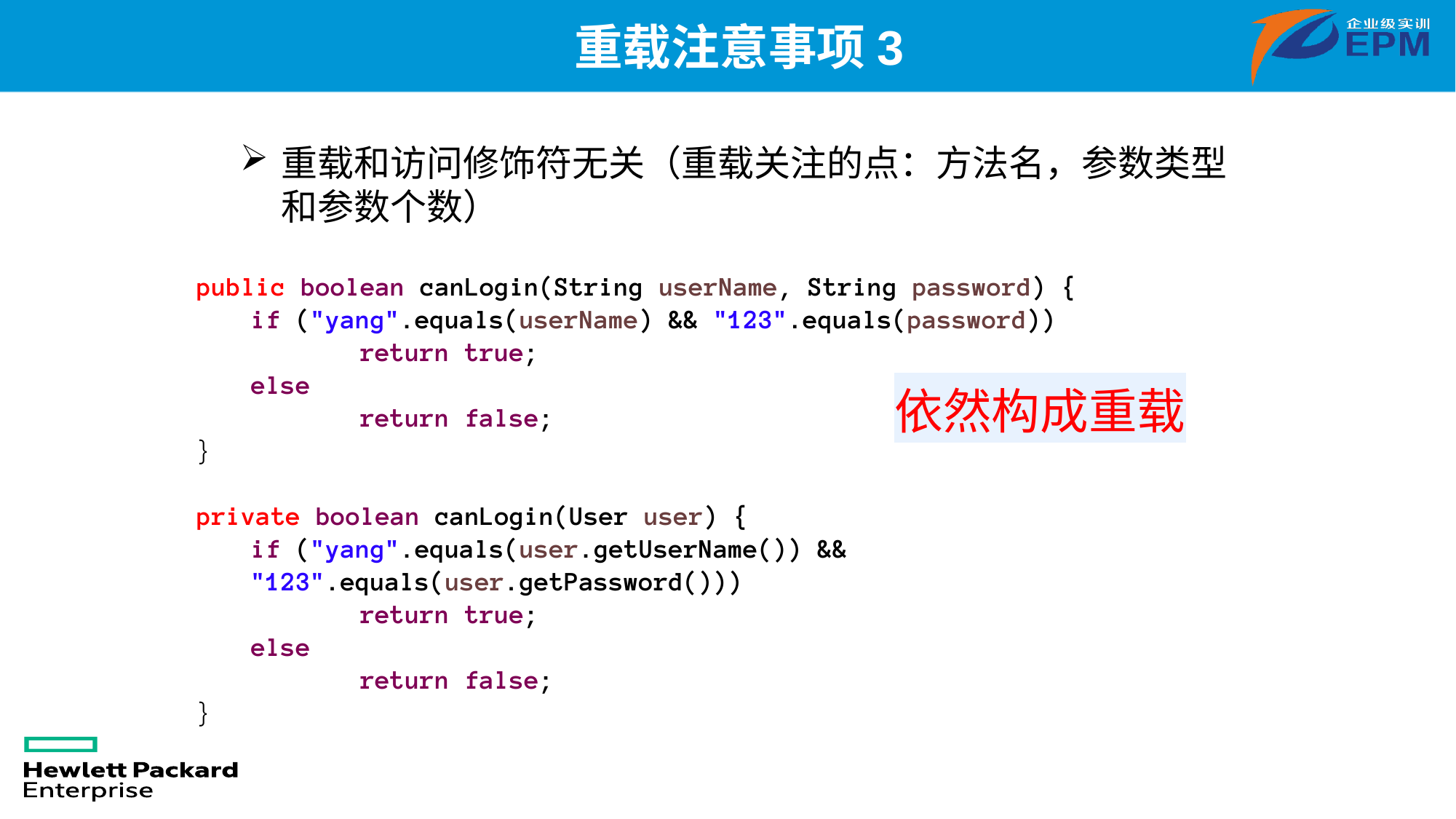

# 重载注意事项3
重载和访问修饰符无关（重载关注的点：方法名，参数类型和参数个数）
public boolean canLogin(String userName, String password) {
if ("yang".equals(userName) && "123".equals(password))
	return true;
else
	return false;
}

private boolean canLogin(User user) {
if ("yang".equals(user.getUserName()) && "123".equals(user.getPassword()))
	return true;
else
	return false;
}
依然构成重载